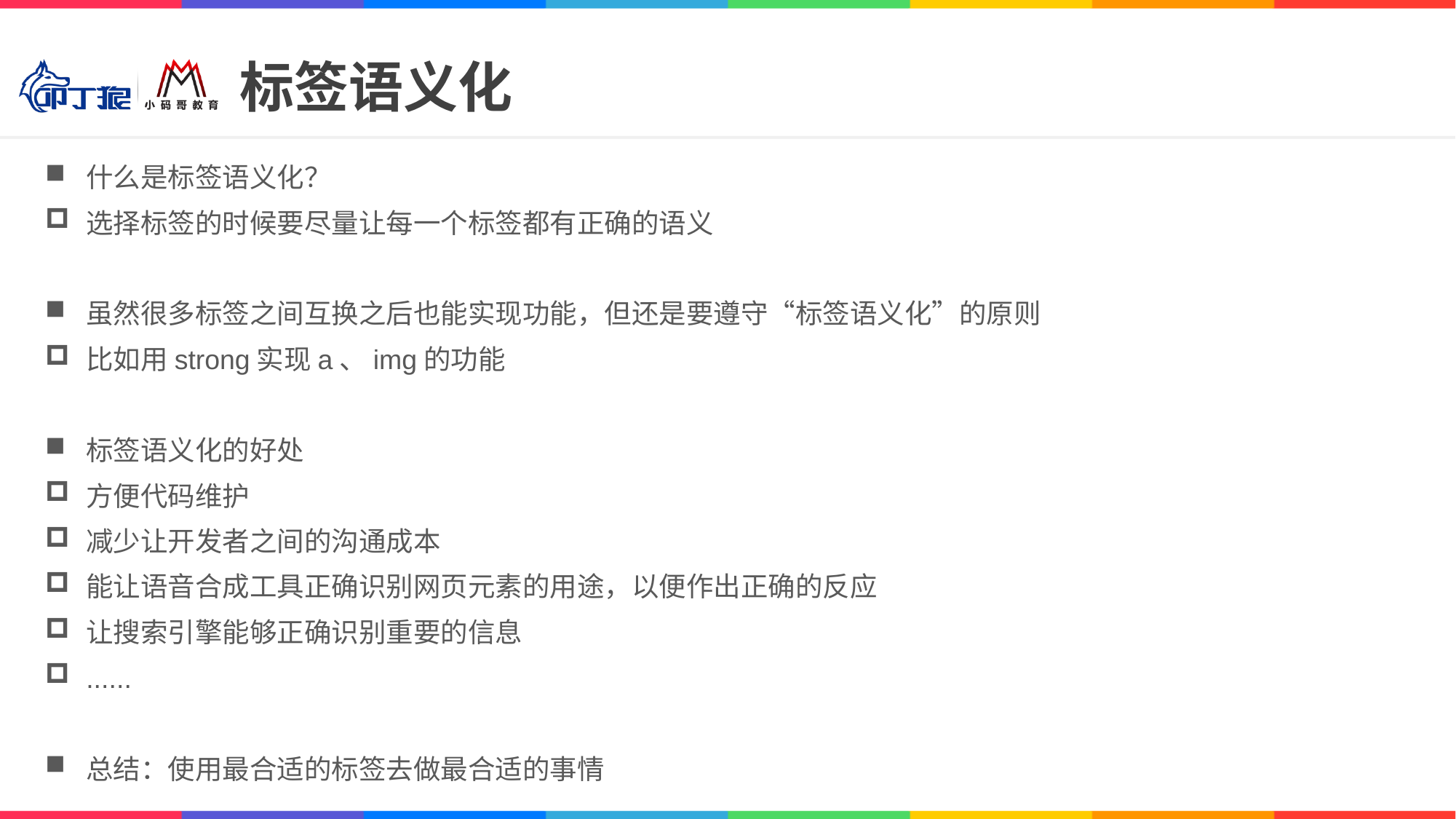

# 标签语义化

什么是标签语义化？
选择标签的时候要尽量让每一个标签都有正确的语义

虽然很多标签之间互换之后也能实现功能，但还是要遵守“标签语义化”的原则
比如用strong实现a、img的功能

标签语义化的好处
方便代码维护
减少让开发者之间的沟通成本
能让语音合成工具正确识别网页元素的用途，以便作出正确的反应
让搜索引擎能够正确识别重要的信息
......

总结：使用最合适的标签去做最合适的事情